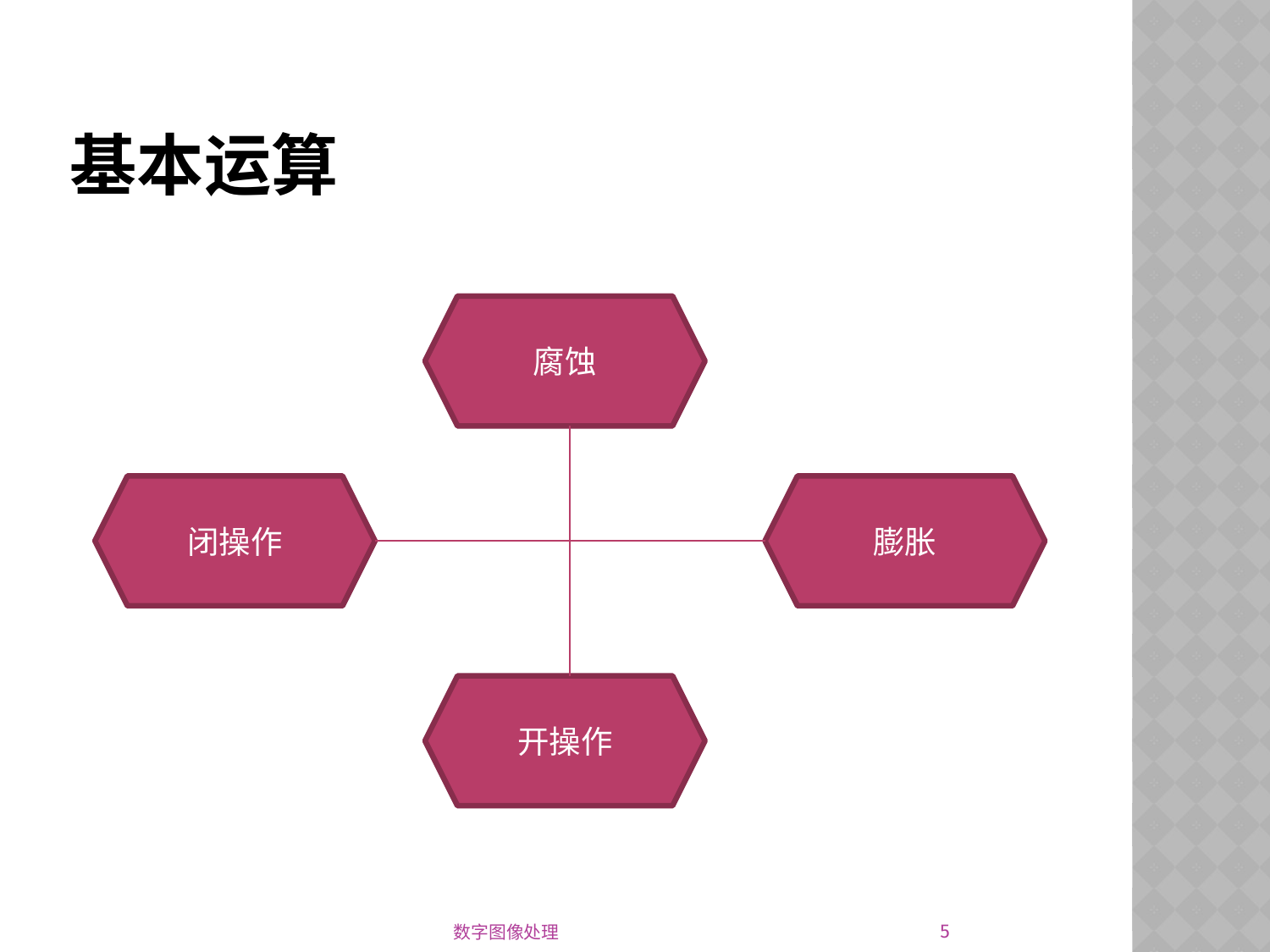

# 基本运算
腐蚀
闭操作
膨胀
开操作
5
数字图像处理